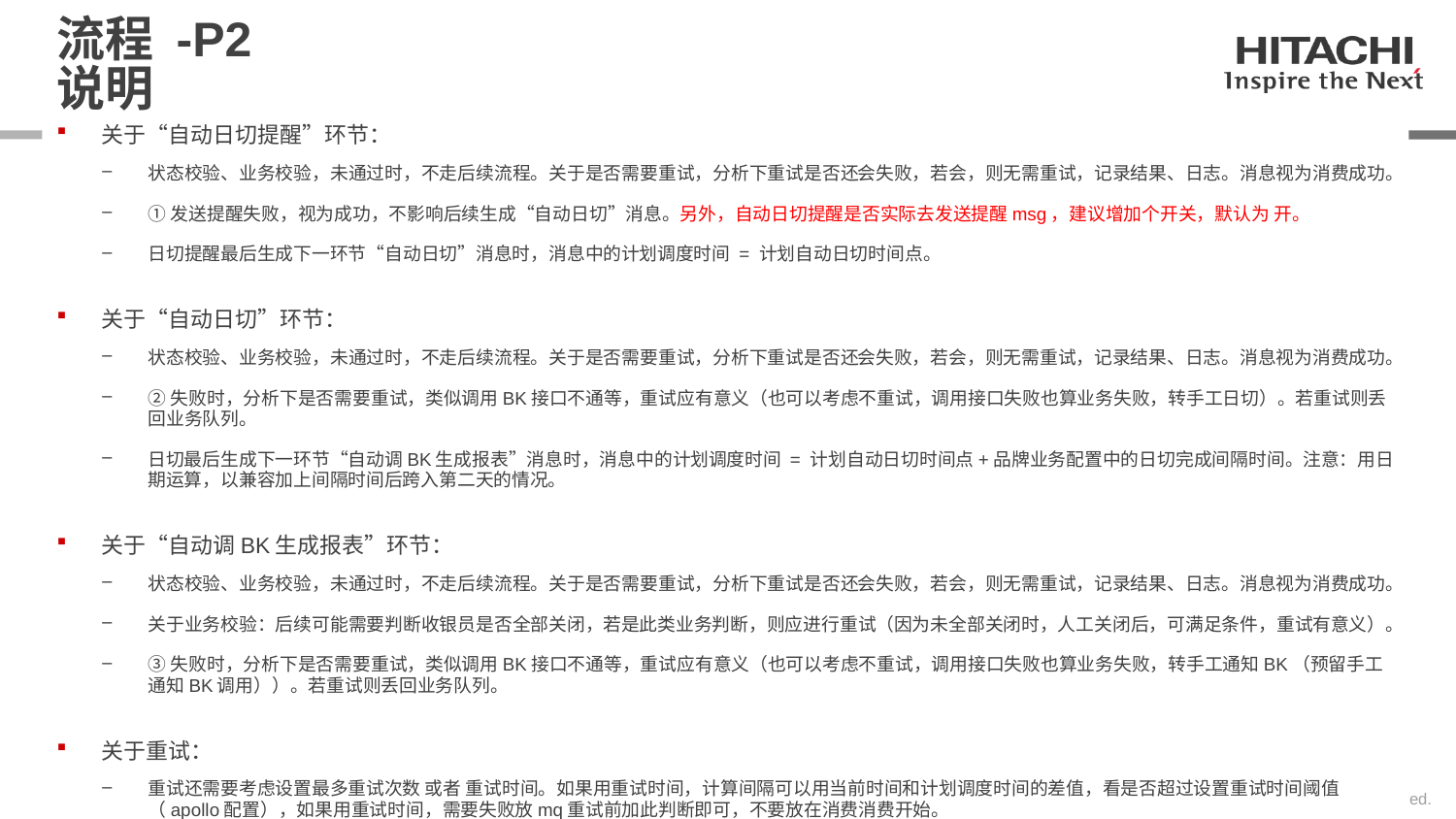

# 流程 -P2 说明
关于“自动日切提醒”环节：
状态校验、业务校验，未通过时，不走后续流程。关于是否需要重试，分析下重试是否还会失败，若会，则无需重试，记录结果、日志。消息视为消费成功。
①发送提醒失败，视为成功，不影响后续生成“自动日切”消息。另外，自动日切提醒是否实际去发送提醒msg，建议增加个开关，默认为 开。
日切提醒最后生成下一环节“自动日切”消息时，消息中的计划调度时间 = 计划自动日切时间点。
关于“自动日切”环节：
状态校验、业务校验，未通过时，不走后续流程。关于是否需要重试，分析下重试是否还会失败，若会，则无需重试，记录结果、日志。消息视为消费成功。
②失败时，分析下是否需要重试，类似调用BK接口不通等，重试应有意义（也可以考虑不重试，调用接口失败也算业务失败，转手工日切）。若重试则丢回业务队列。
日切最后生成下一环节“自动调BK生成报表”消息时，消息中的计划调度时间 = 计划自动日切时间点+品牌业务配置中的日切完成间隔时间。注意：用日期运算，以兼容加上间隔时间后跨入第二天的情况。
关于“自动调BK生成报表”环节：
状态校验、业务校验，未通过时，不走后续流程。关于是否需要重试，分析下重试是否还会失败，若会，则无需重试，记录结果、日志。消息视为消费成功。
关于业务校验：后续可能需要判断收银员是否全部关闭，若是此类业务判断，则应进行重试（因为未全部关闭时，人工关闭后，可满足条件，重试有意义）。
③失败时，分析下是否需要重试，类似调用BK接口不通等，重试应有意义（也可以考虑不重试，调用接口失败也算业务失败，转手工通知BK（预留手工通知BK调用））。若重试则丢回业务队列。
关于重试：
重试还需要考虑设置最多重试次数 或者 重试时间。如果用重试时间，计算间隔可以用当前时间和计划调度时间的差值，看是否超过设置重试时间阈值（apollo配置），如果用重试时间，需要失败放mq重试前加此判断即可，不要放在消费消费开始。